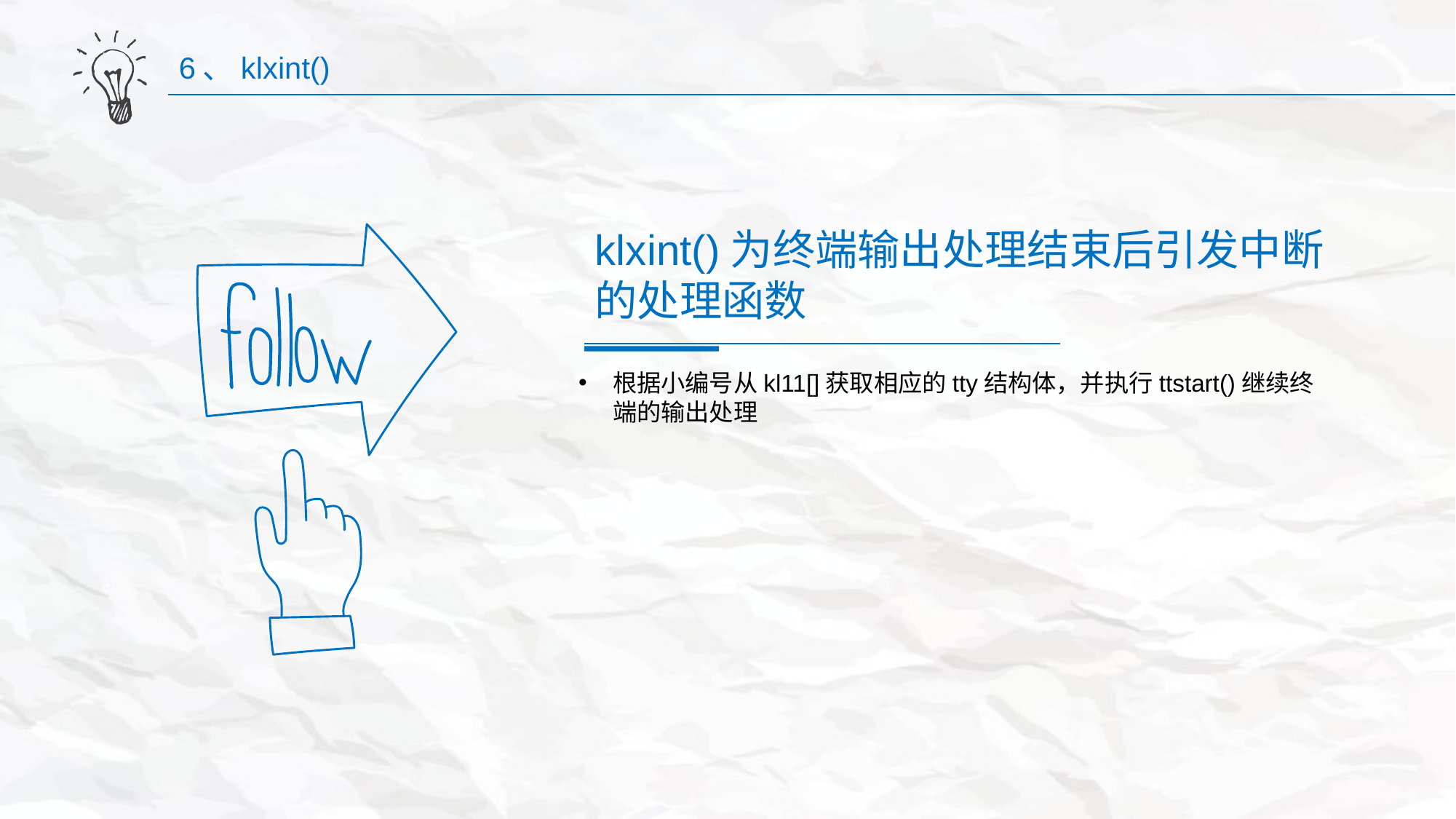

6、klxint()
klxint()为终端输出处理结束后引发中断的处理函数
根据小编号从kl11[]获取相应的tty结构体，并执行ttstart()继续终端的输出处理